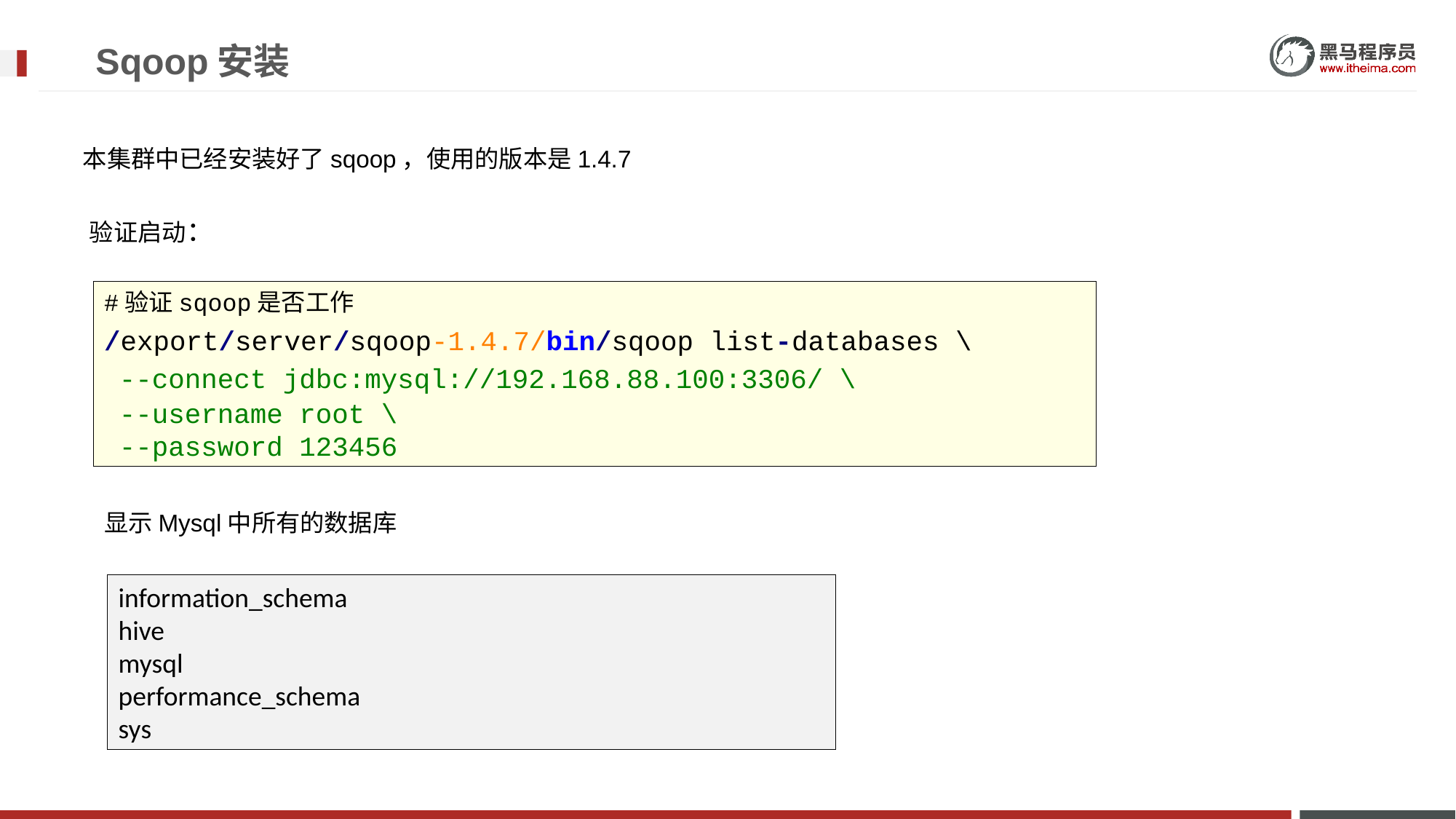

# Sqoop安装
本集群中已经安装好了sqoop，使用的版本是1.4.7
验证启动：
#验证sqoop是否工作
/export/server/sqoop-1.4.7/bin/sqoop list-databases \
--connect jdbc:mysql://192.168.88.100:3306/ \
--username root \
--password 123456
显示Mysql中所有的数据库
information_schema
hive
mysql
performance_schema
sys